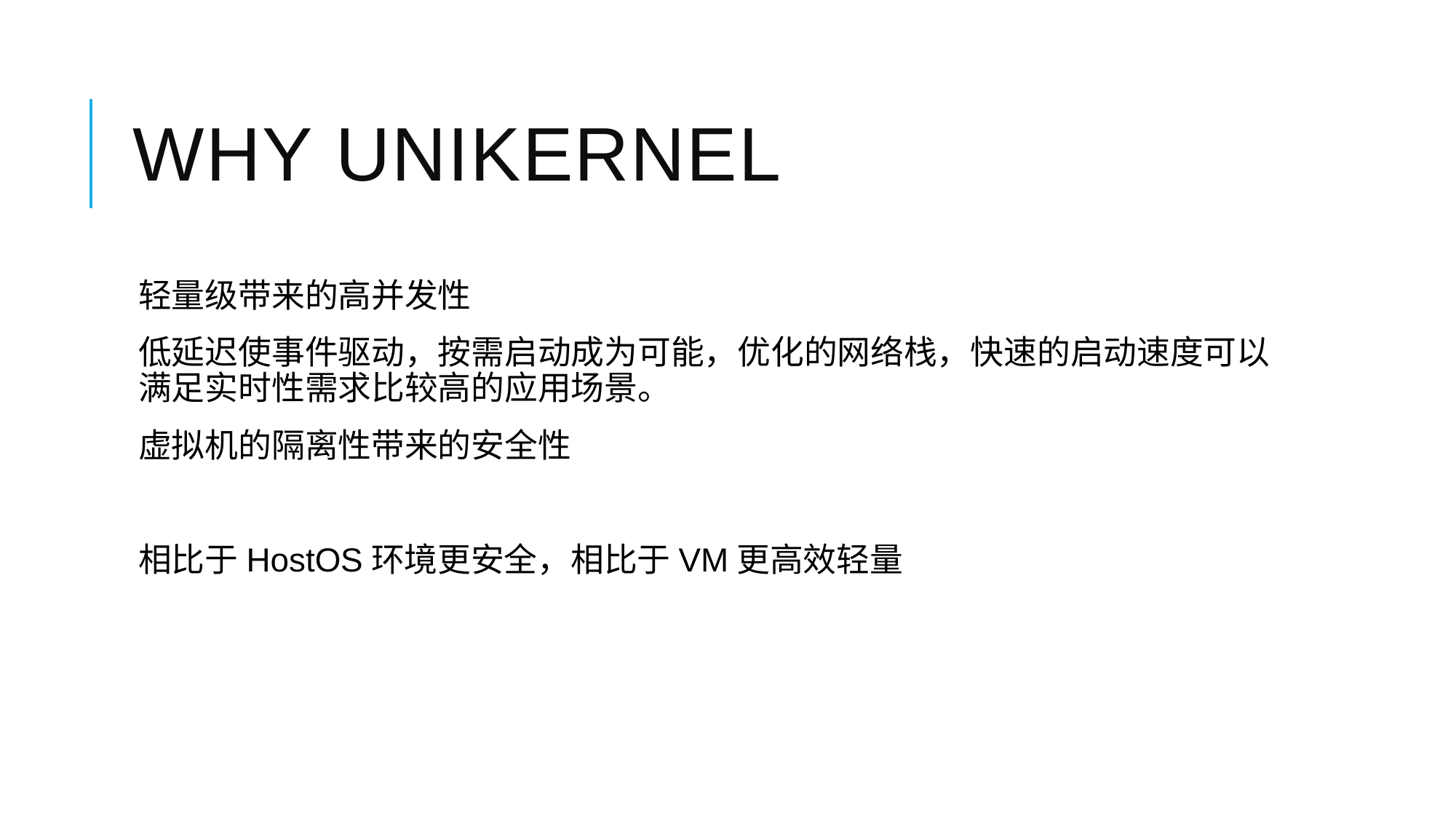

# Why Unikernel
轻量级带来的高并发性
低延迟使事件驱动，按需启动成为可能，优化的网络栈，快速的启动速度可以满足实时性需求比较高的应用场景。
虚拟机的隔离性带来的安全性

相比于HostOS环境更安全，相比于VM更高效轻量